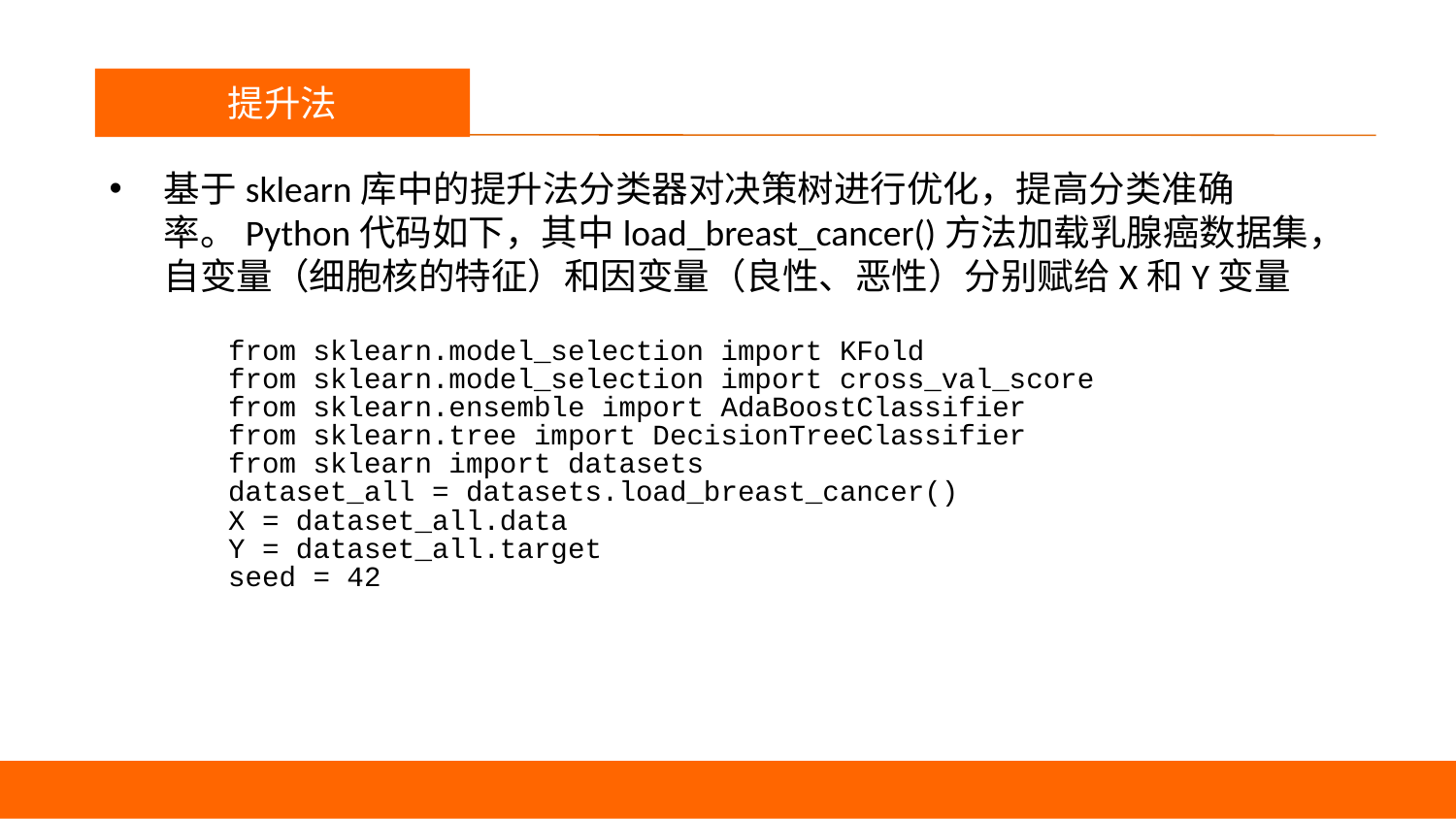

议程
提升法

基于sklearn库中的提升法分类器对决策树进行优化，提高分类准确率。Python代码如下，其中load_breast_cancer()方法加载乳腺癌数据集，自变量（细胞核的特征）和因变量（良性、恶性）分别赋给X和Y变量
from sklearn.model_selection import KFold
from sklearn.model_selection import cross_val_score
from sklearn.ensemble import AdaBoostClassifier
from sklearn.tree import DecisionTreeClassifier
from sklearn import datasets
dataset_all = datasets.load_breast_cancer()
X = dataset_all.data
Y = dataset_all.target
seed = 42